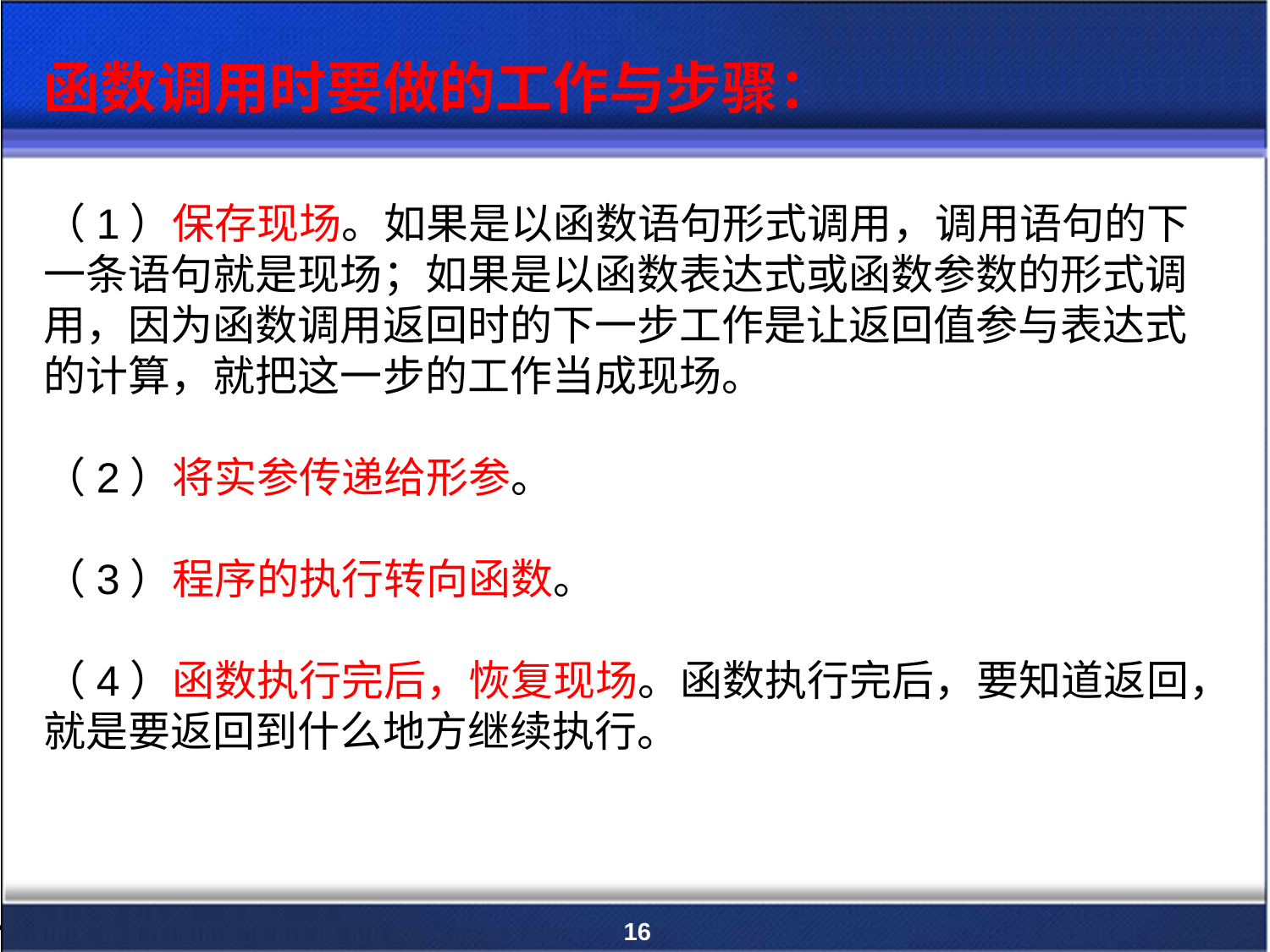

函数调用时要做的工作与步骤：

（1）保存现场。如果是以函数语句形式调用，调用语句的下一条语句就是现场；如果是以函数表达式或函数参数的形式调用，因为函数调用返回时的下一步工作是让返回值参与表达式的计算，就把这一步的工作当成现场。

（2）将实参传递给形参。

（3）程序的执行转向函数。

（4）函数执行完后，恢复现场。函数执行完后，要知道返回，就是要返回到什么地方继续执行。

16